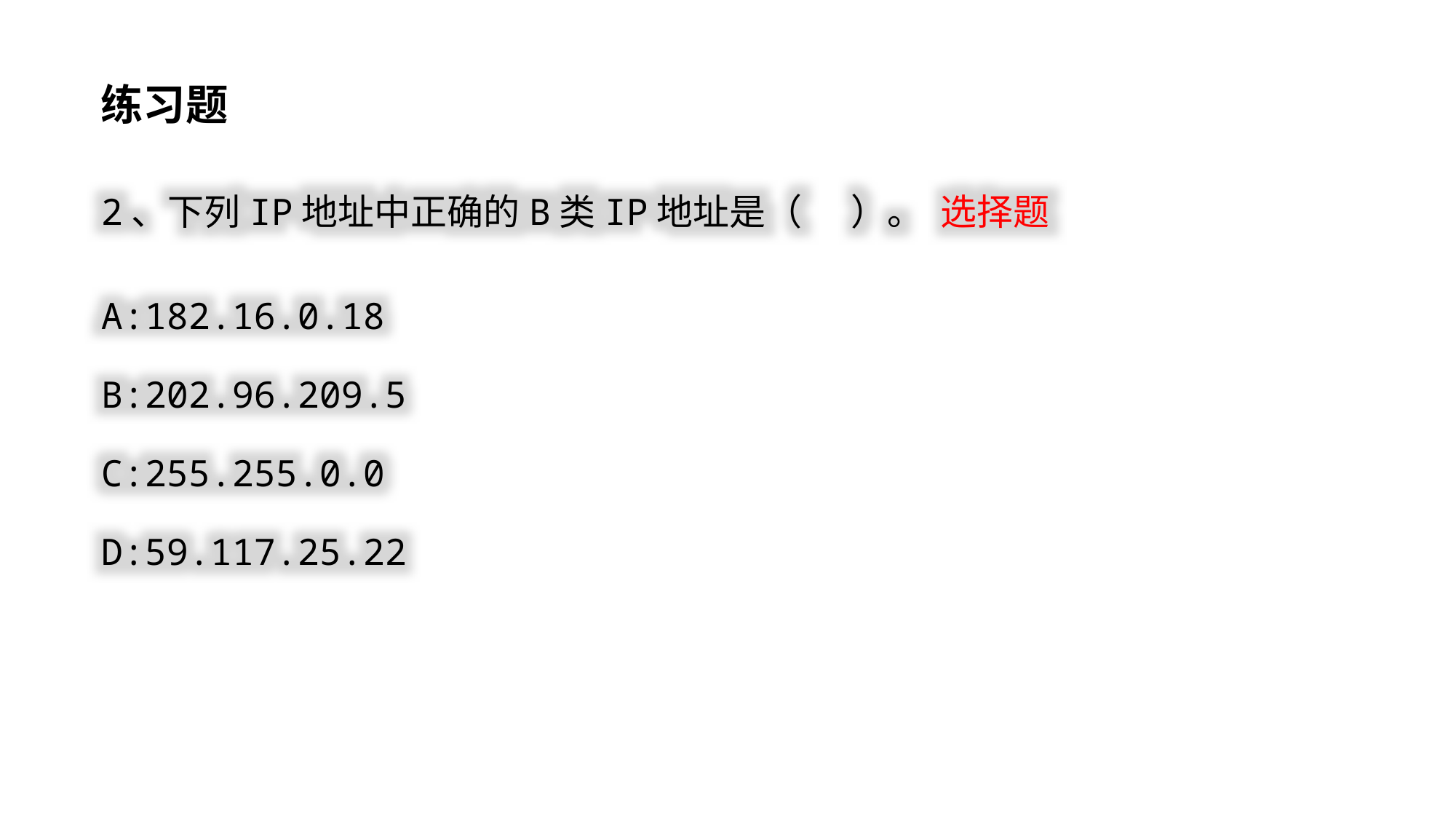

练习题
2、下列IP地址中正确的B类IP地址是（      ）。  选择题

A:182.16.0.18

B:202.96.209.5

C:255.255.0.0

D:59.117.25.22